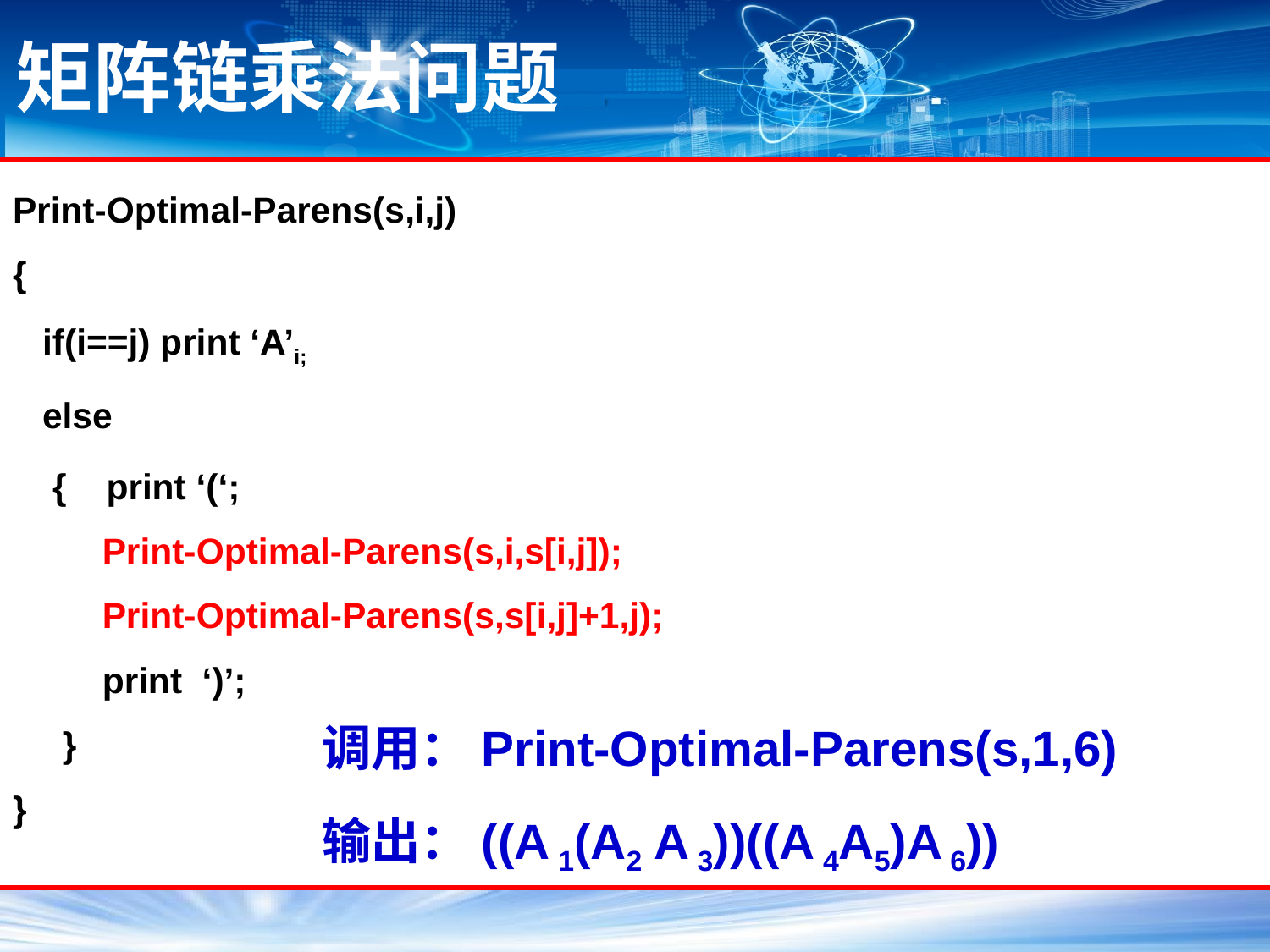

# 矩阵链乘法问题
Print-Optimal-Parens(s,i,j)
{
   if(i==j) print ‘A’i;
     else
    {    print ‘(‘;
         Print-Optimal-Parens(s,i,s[i,j]);
         Print-Optimal-Parens(s,s[i,j]+1,j);
         print  ‘)’;
     }
}

调用：Print-Optimal-Parens(s,1,6)
输出：((A 1(A2 A 3))((A 4A5)A 6))